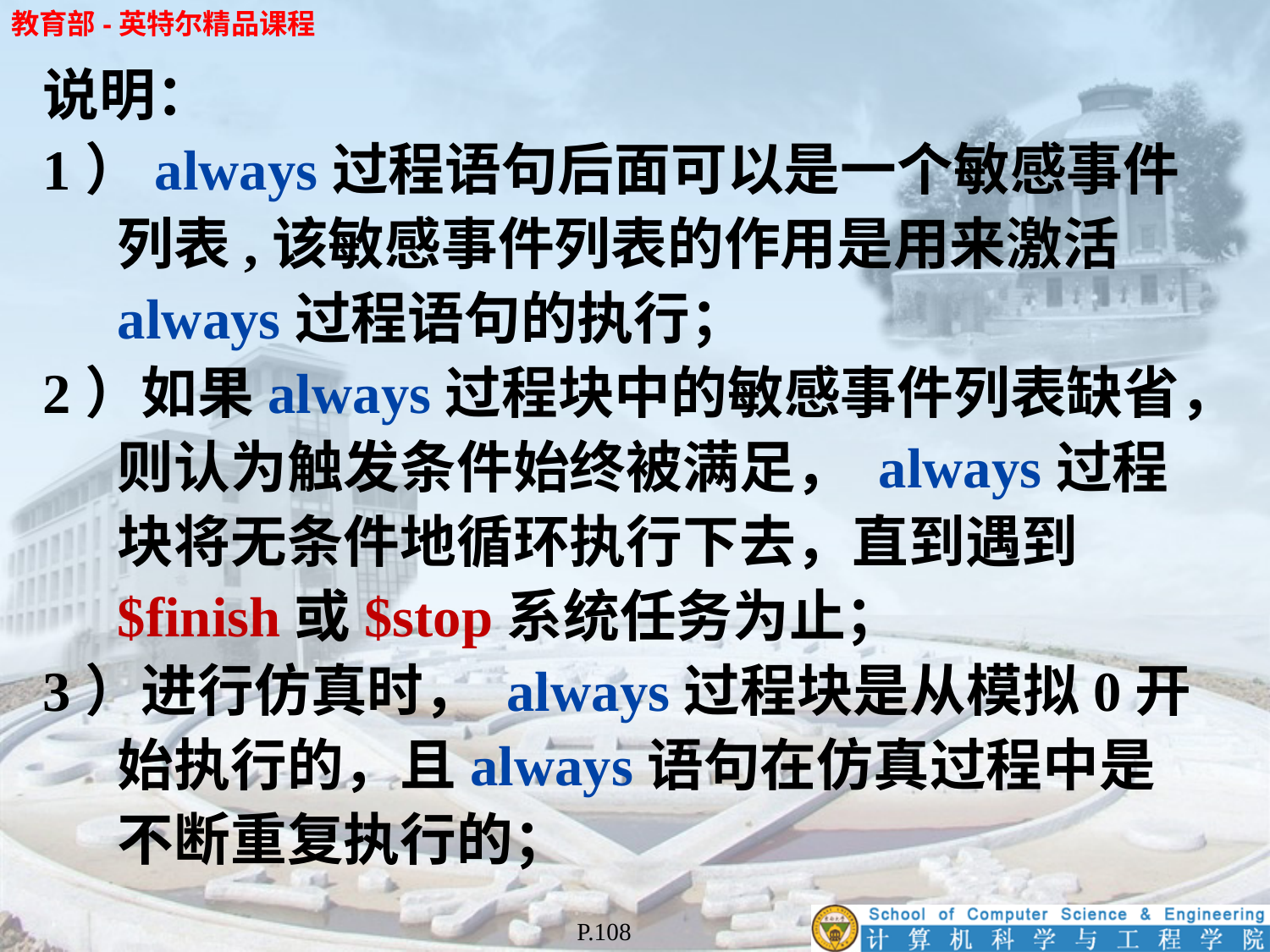

说明：
1）always过程语句后面可以是一个敏感事件列表,该敏感事件列表的作用是用来激活always过程语句的执行；
2）如果always过程块中的敏感事件列表缺省，则认为触发条件始终被满足， always过程块将无条件地循环执行下去，直到遇到$finish或$stop系统任务为止；
3）进行仿真时， always过程块是从模拟0开始执行的，且always语句在仿真过程中是不断重复执行的；
P.108